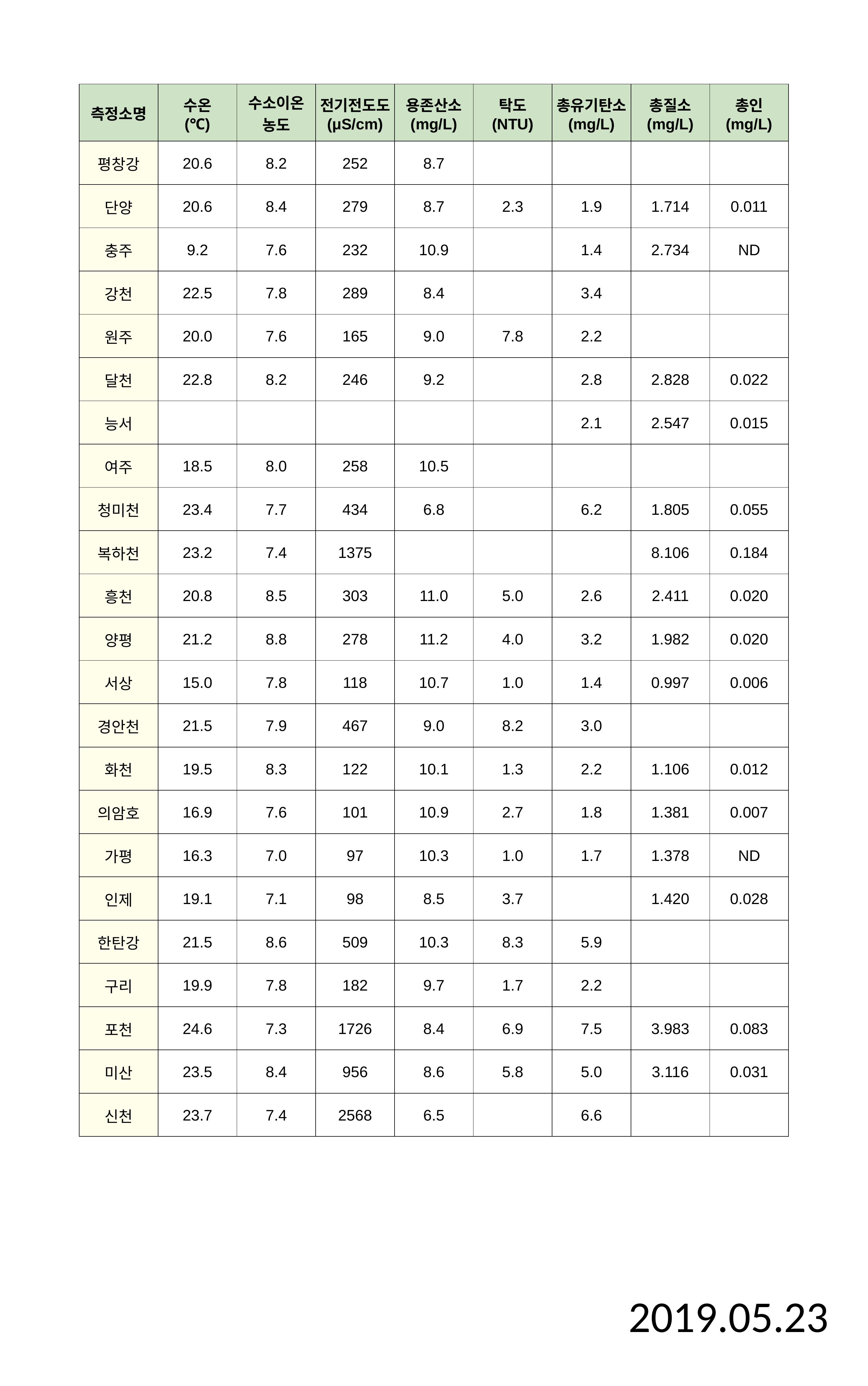

| 측정소명 | 수온 (℃) | 수소이온 농도 | 전기전도도 (μS/cm) | 용존산소 (mg/L) | 탁도 (NTU) | 총유기탄소 (mg/L) | 총질소 (mg/L) | 총인 (mg/L) |
| --- | --- | --- | --- | --- | --- | --- | --- | --- |
| 평창강 | 20.6 | 8.2 | 252 | 8.7 |  |  |  |  |
| 단양 | 20.6 | 8.4 | 279 | 8.7 | 2.3 | 1.9 | 1.714 | 0.011 |
| 충주 | 9.2 | 7.6 | 232 | 10.9 |  | 1.4 | 2.734 | ND |
| 강천 | 22.5 | 7.8 | 289 | 8.4 |  | 3.4 |  |  |
| 원주 | 20.0 | 7.6 | 165 | 9.0 | 7.8 | 2.2 |  |  |
| 달천 | 22.8 | 8.2 | 246 | 9.2 |  | 2.8 | 2.828 | 0.022 |
| 능서 |  |  |  |  |  | 2.1 | 2.547 | 0.015 |
| 여주 | 18.5 | 8.0 | 258 | 10.5 |  |  |  |  |
| 청미천 | 23.4 | 7.7 | 434 | 6.8 |  | 6.2 | 1.805 | 0.055 |
| 복하천 | 23.2 | 7.4 | 1375 |  |  |  | 8.106 | 0.184 |
| 흥천 | 20.8 | 8.5 | 303 | 11.0 | 5.0 | 2.6 | 2.411 | 0.020 |
| 양평 | 21.2 | 8.8 | 278 | 11.2 | 4.0 | 3.2 | 1.982 | 0.020 |
| 서상 | 15.0 | 7.8 | 118 | 10.7 | 1.0 | 1.4 | 0.997 | 0.006 |
| 경안천 | 21.5 | 7.9 | 467 | 9.0 | 8.2 | 3.0 |  |  |
| 화천 | 19.5 | 8.3 | 122 | 10.1 | 1.3 | 2.2 | 1.106 | 0.012 |
| 의암호 | 16.9 | 7.6 | 101 | 10.9 | 2.7 | 1.8 | 1.381 | 0.007 |
| 가평 | 16.3 | 7.0 | 97 | 10.3 | 1.0 | 1.7 | 1.378 | ND |
| 인제 | 19.1 | 7.1 | 98 | 8.5 | 3.7 |  | 1.420 | 0.028 |
| 한탄강 | 21.5 | 8.6 | 509 | 10.3 | 8.3 | 5.9 |  |  |
| 구리 | 19.9 | 7.8 | 182 | 9.7 | 1.7 | 2.2 |  |  |
| 포천 | 24.6 | 7.3 | 1726 | 8.4 | 6.9 | 7.5 | 3.983 | 0.083 |
| 미산 | 23.5 | 8.4 | 956 | 8.6 | 5.8 | 5.0 | 3.116 | 0.031 |
| 신천 | 23.7 | 7.4 | 2568 | 6.5 |  | 6.6 |  |  |
2019.05.23